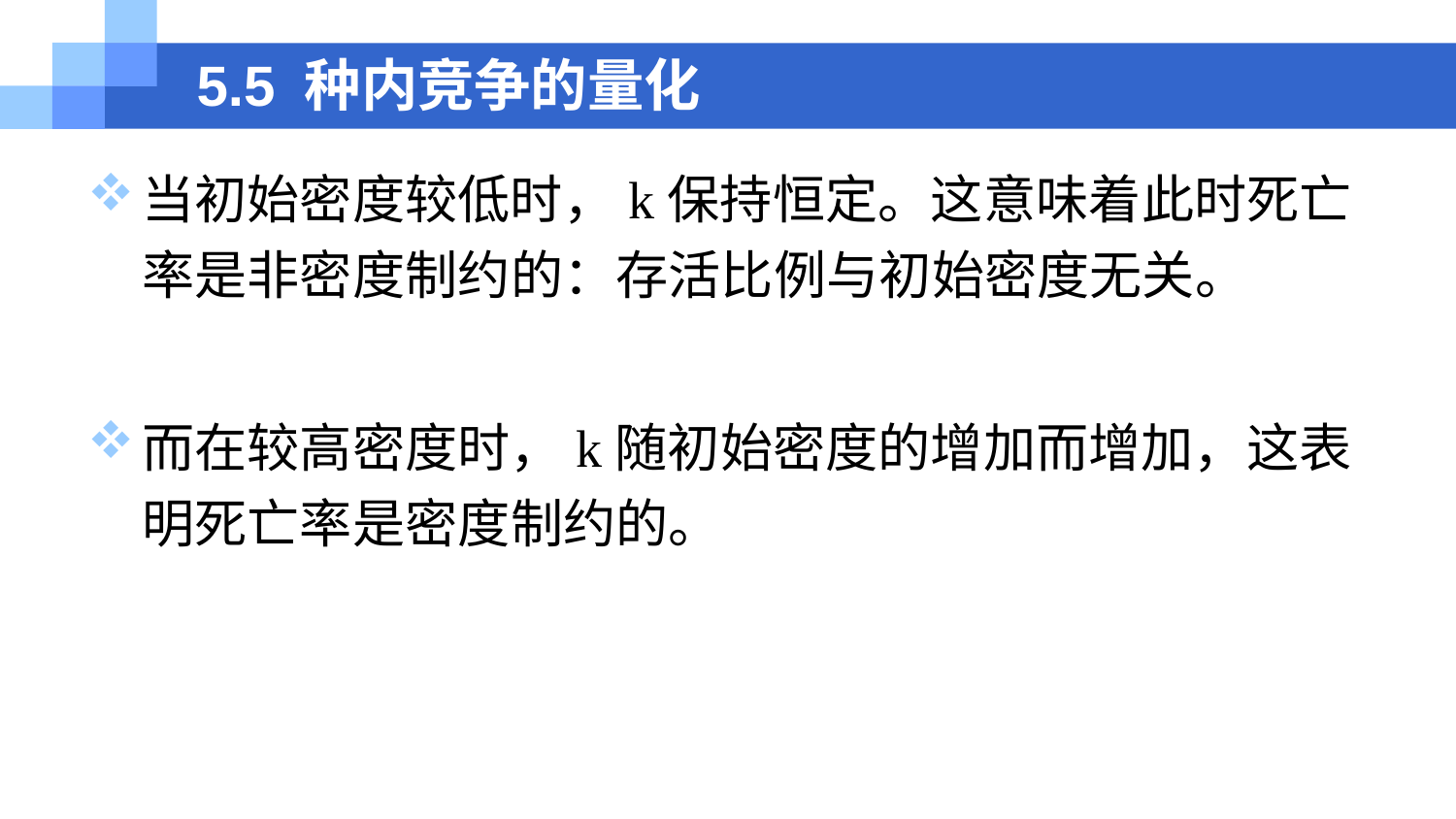

# 5.5 种内竞争的量化
当初始密度较低时，k保持恒定。这意味着此时死亡率是非密度制约的：存活比例与初始密度无关。

而在较高密度时，k随初始密度的增加而增加，这表明死亡率是密度制约的。